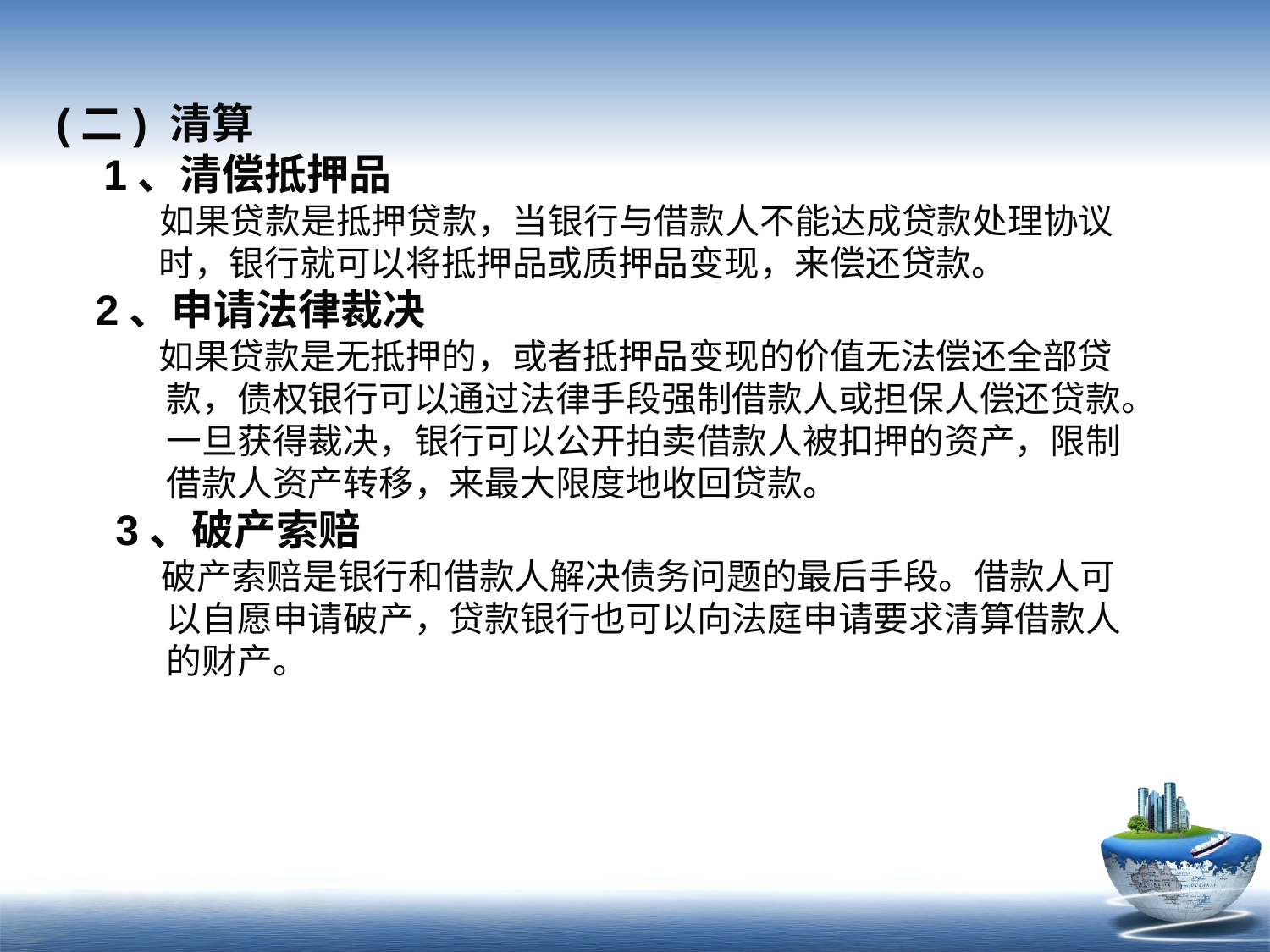

(二) 清算
    1、清偿抵押品
            如果贷款是抵押贷款，当银行与借款人不能达成贷款处理协议
            时，银行就可以将抵押品或质押品变现，来偿还贷款。
    2、申请法律裁决
            如果贷款是无抵押的，或者抵押品变现的价值无法偿还全部贷
             款，债权银行可以通过法律手段强制借款人或担保人偿还贷款。
             一旦获得裁决，银行可以公开拍卖借款人被扣押的资产，限制
             借款人资产转移，来最大限度地收回贷款。
     3、破产索赔
            破产索赔是银行和借款人解决债务问题的最后手段。借款人可
             以自愿申请破产，贷款银行也可以向法庭申请要求清算借款人
             的财产。